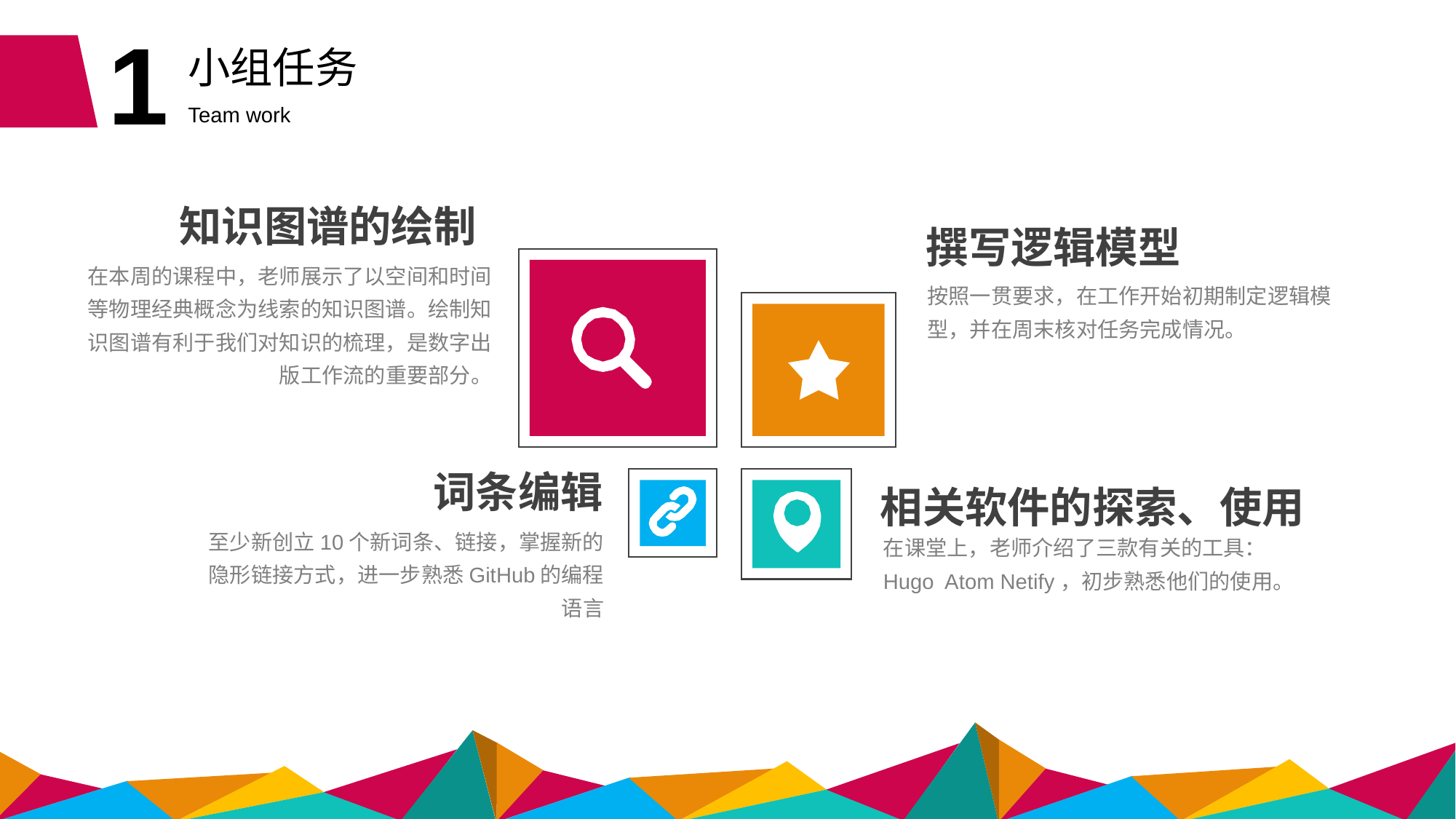

1

小组任务
Team work
知识图谱的绘制
撰写逻辑模型

在本周的课程中，老师展示了以空间和时间等物理经典概念为线索的知识图谱。绘制知识图谱有利于我们对知识的梳理，是数字出版工作流的重要部分。
按照一贯要求，在工作开始初期制定逻辑模型，并在周末核对任务完成情况。
词条编辑
相关软件的探索、使用
至少新创立10个新词条、链接，掌握新的隐形链接方式，进一步熟悉GitHub的编程语言
在课堂上，老师介绍了三款有关的工具：
Hugo  Atom Netify，初步熟悉他们的使用。